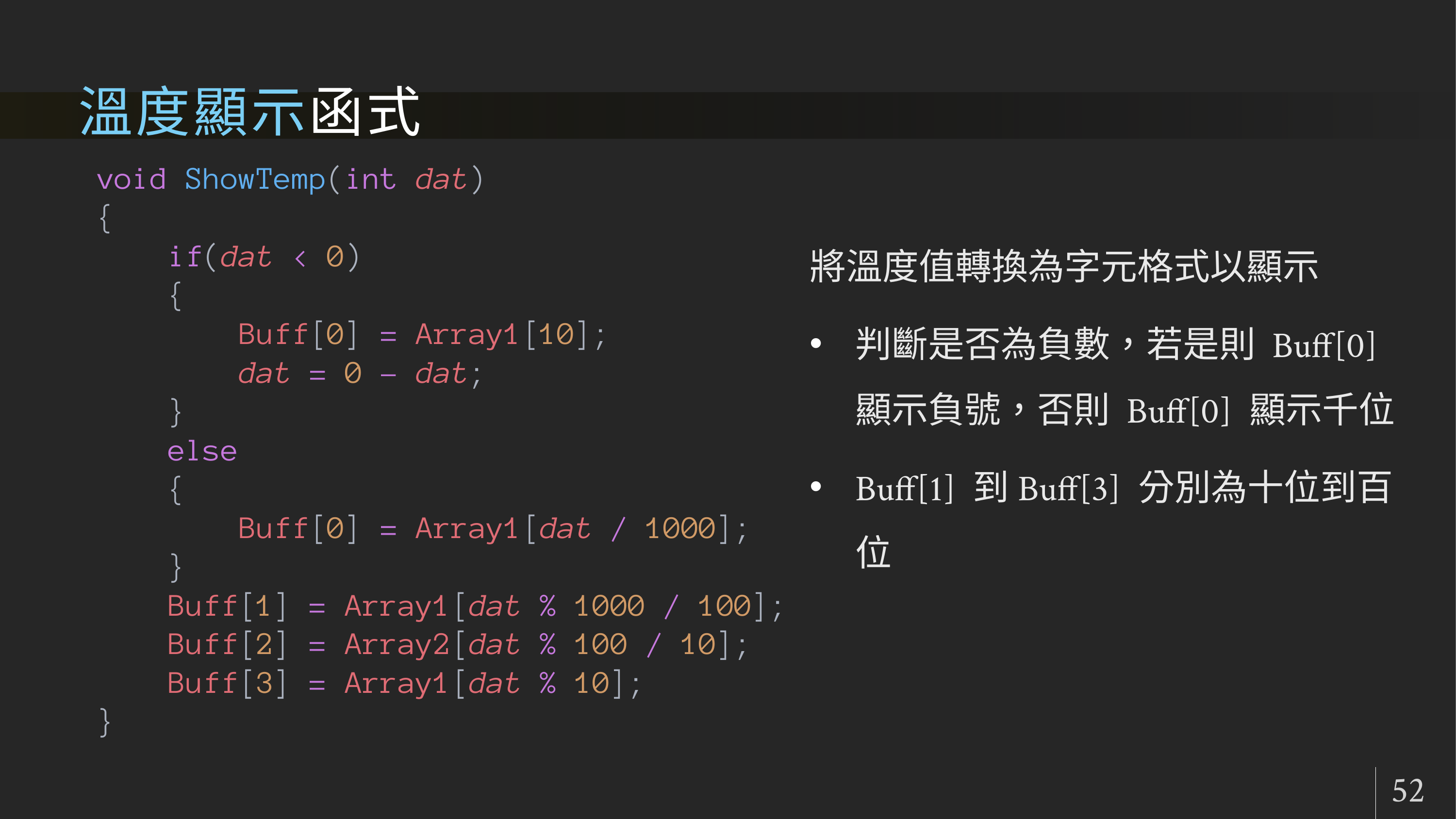

# 溫度顯示函式
void ShowTemp(int dat)
{
    if(dat < 0)
    {
        Buff[0] = Array1[10];
        dat = 0 – dat;
    }
    else
    {
        Buff[0] = Array1[dat / 1000];
    }
    Buff[1] = Array1[dat % 1000 / 100];
    Buff[2] = Array2[dat % 100 / 10];
    Buff[3] = Array1[dat % 10];
}

將溫度值轉換為字元格式以顯示
判斷是否為負數，若是則 Buff[0] 顯示負號，否則 Buff[0] 顯示千位
Buff[1] 到Buff[3] 分別為十位到百位

52